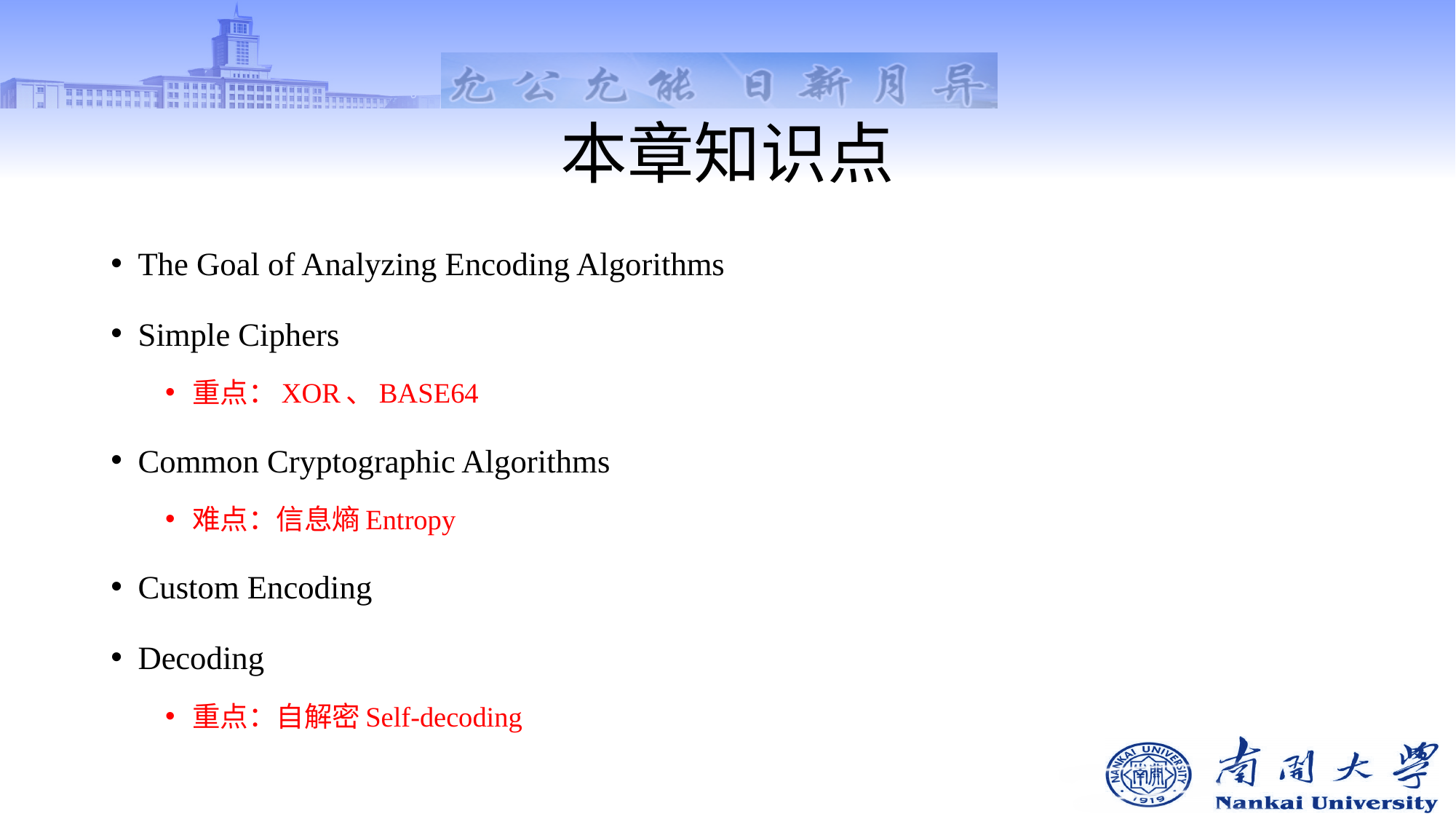

# 本章知识点
The Goal of Analyzing Encoding Algorithms
Simple Ciphers
重点：XOR、BASE64
Common Cryptographic Algorithms
难点：信息熵Entropy
Custom Encoding
Decoding
重点：自解密Self-decoding